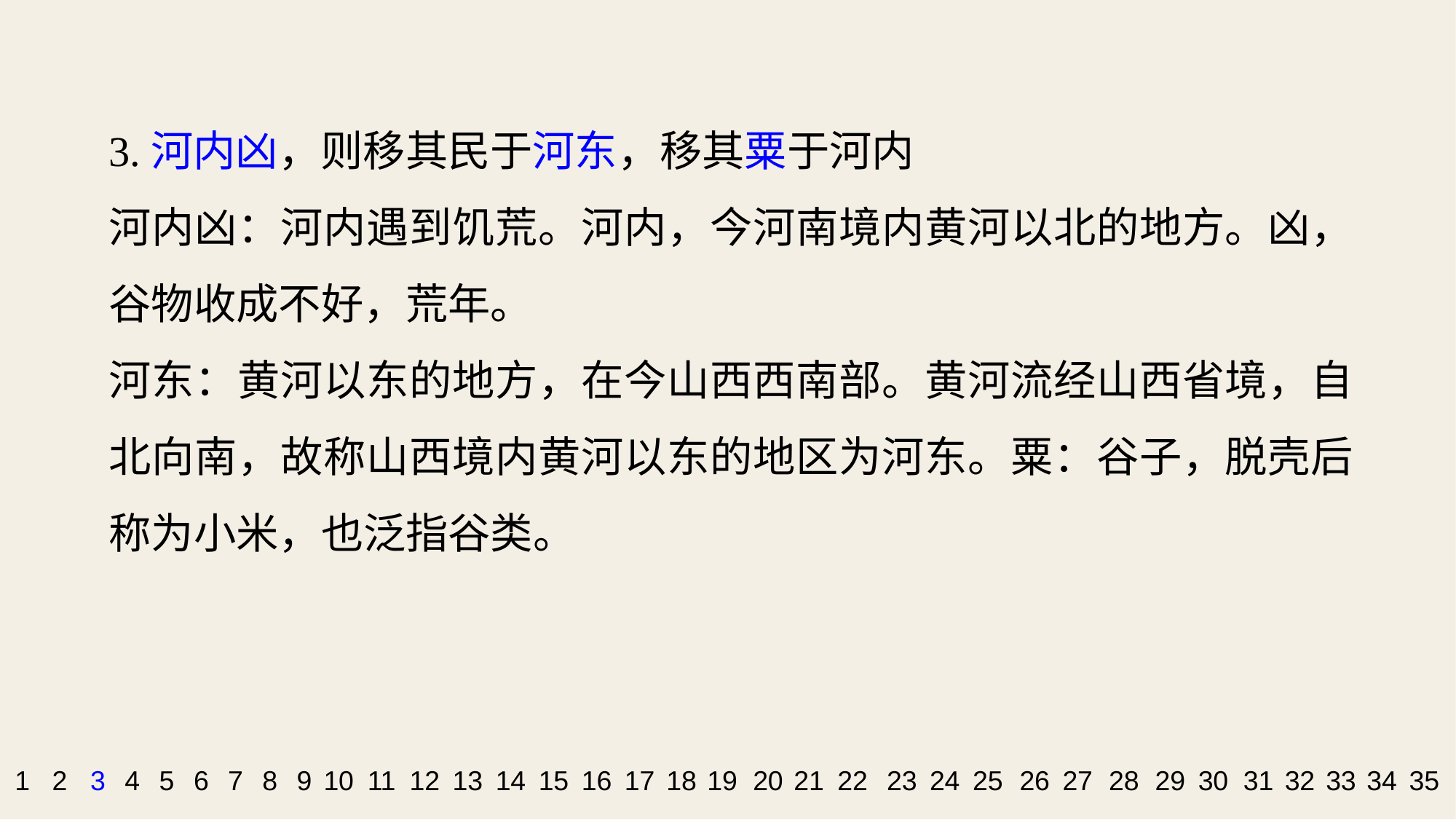

3.河内凶，则移其民于河东，移其粟于河内
河内凶：河内遇到饥荒。河内，今河南境内黄河以北的地方。凶，谷物收成不好，荒年。
河东：黄河以东的地方，在今山西西南部。黄河流经山西省境，自北向南，故称山西境内黄河以东的地区为河东。粟：谷子，脱壳后称为小米，也泛指谷类。
1
2
3
4
5
6
7
8
9
10
11
12
13
14
15
16
17
18
19
20
21
22
23
24
25
26
27
28
29
30
31
32
33
34
35